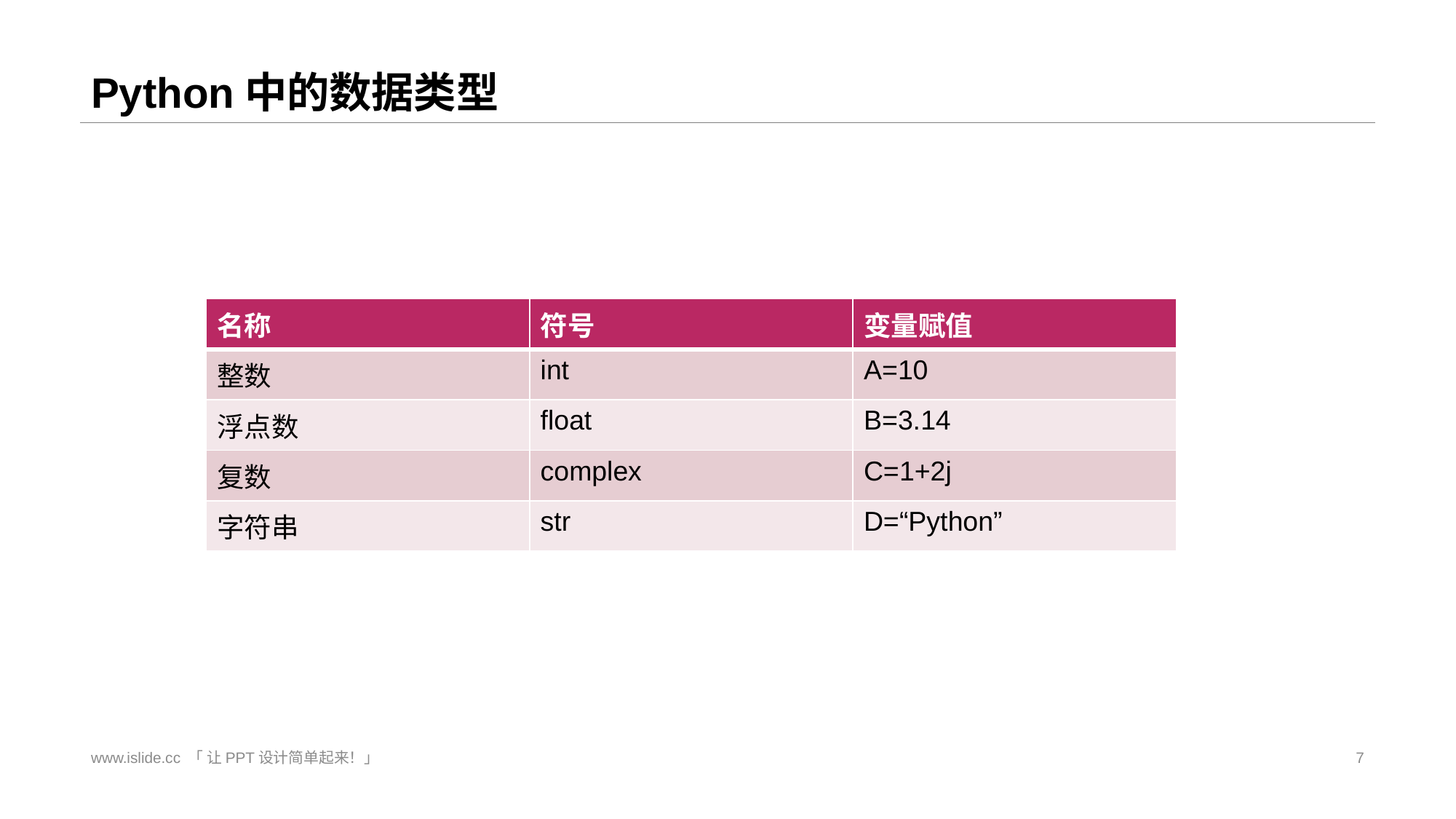

# Python中的数据类型
| 名称 | 符号 | 变量赋值 |
| --- | --- | --- |
| 整数 | int | A=10 |
| 浮点数 | float | B=3.14 |
| 复数 | complex | C=1+2j |
| 字符串 | str | D=“Python” |
www.islide.cc 「 让PPT设计简单起来！」
7